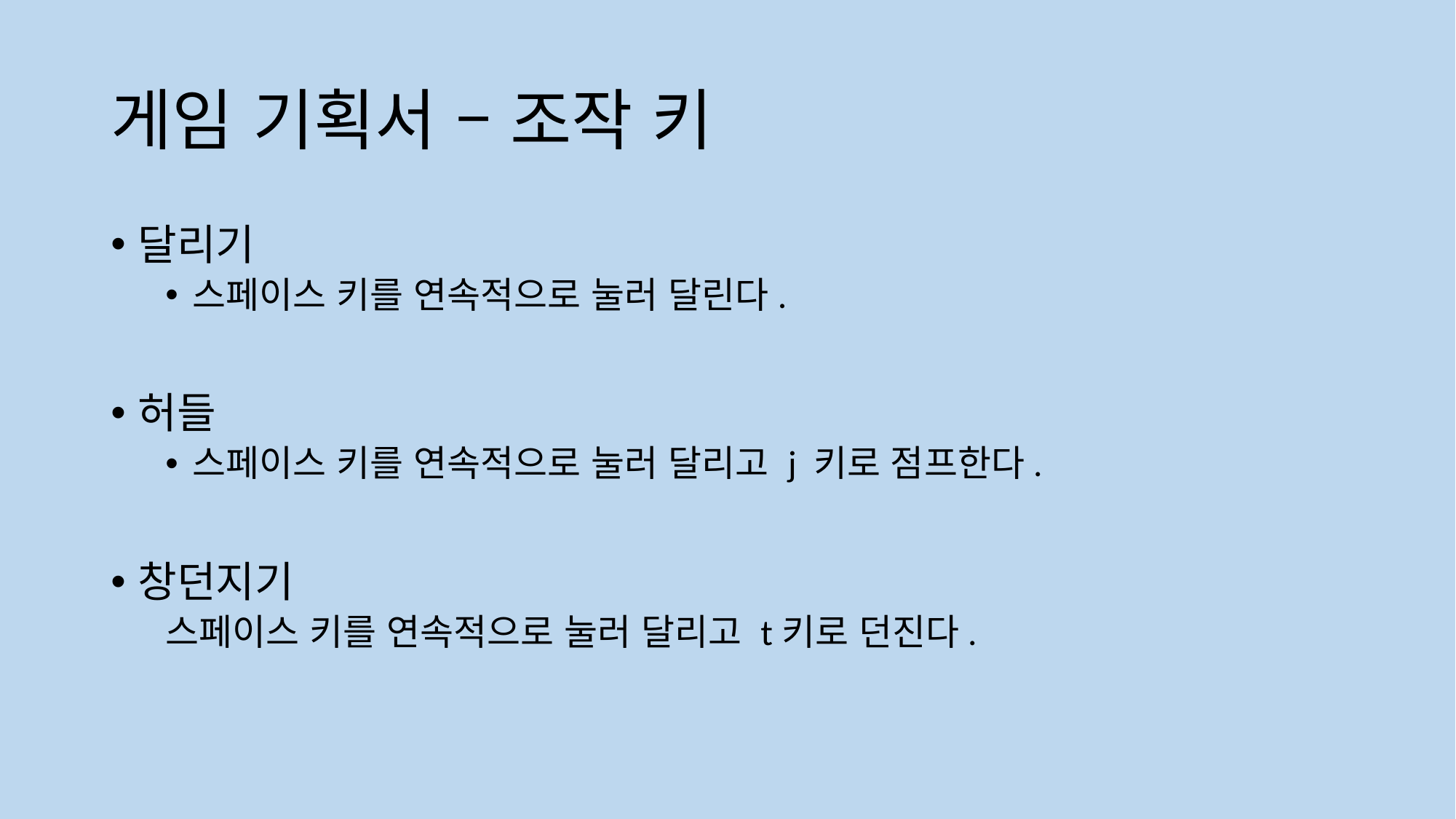

# 게임 기획서 – 조작 키
달리기
스페이스 키를 연속적으로 눌러 달린다.

허들
스페이스 키를 연속적으로 눌러 달리고 j 키로 점프한다.

창던지기
스페이스 키를 연속적으로 눌러 달리고 t키로 던진다.